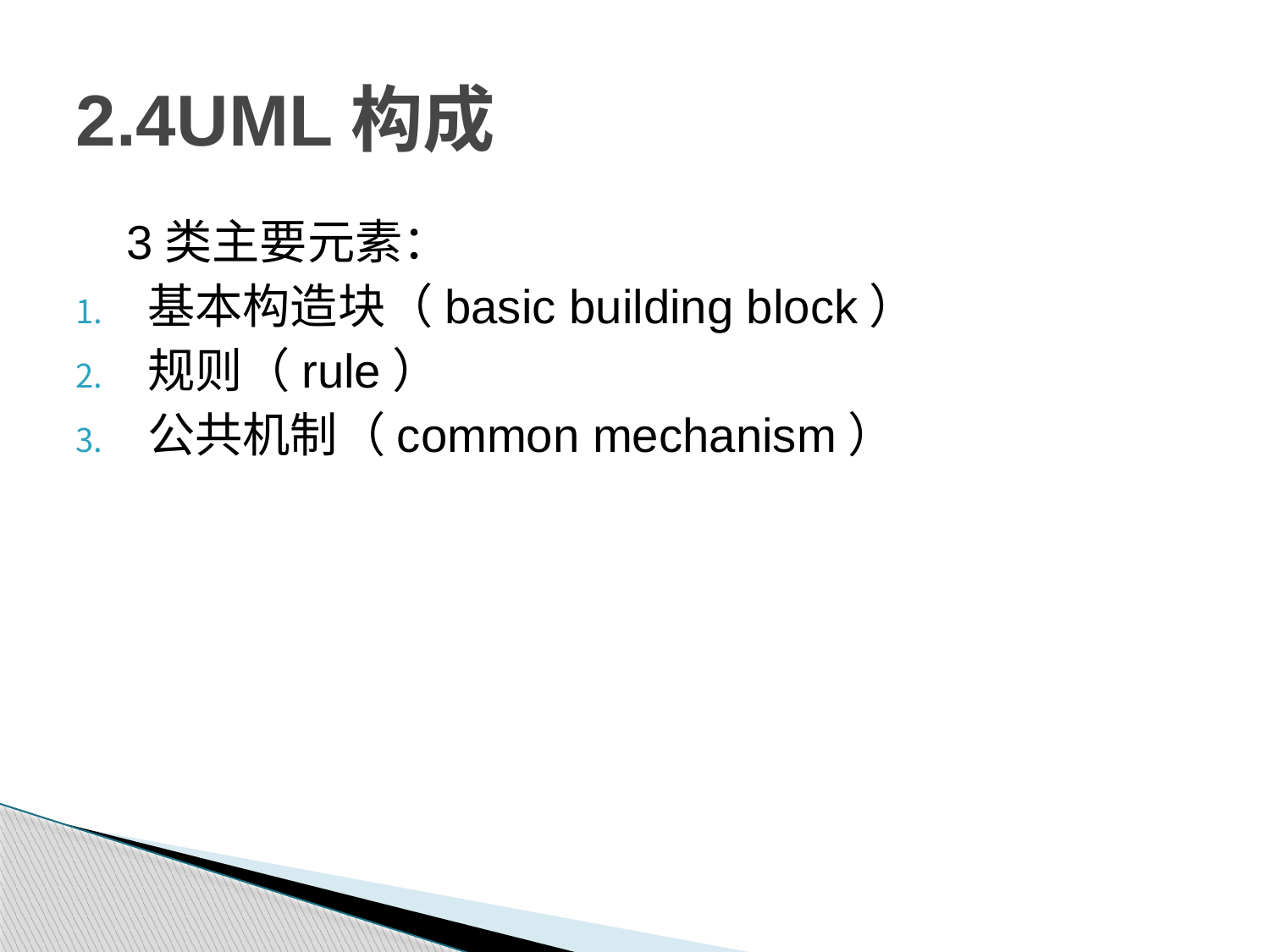

# 2.4UML构成
	3类主要元素：
基本构造块（basic building block）
规则（rule）
公共机制（common mechanism）